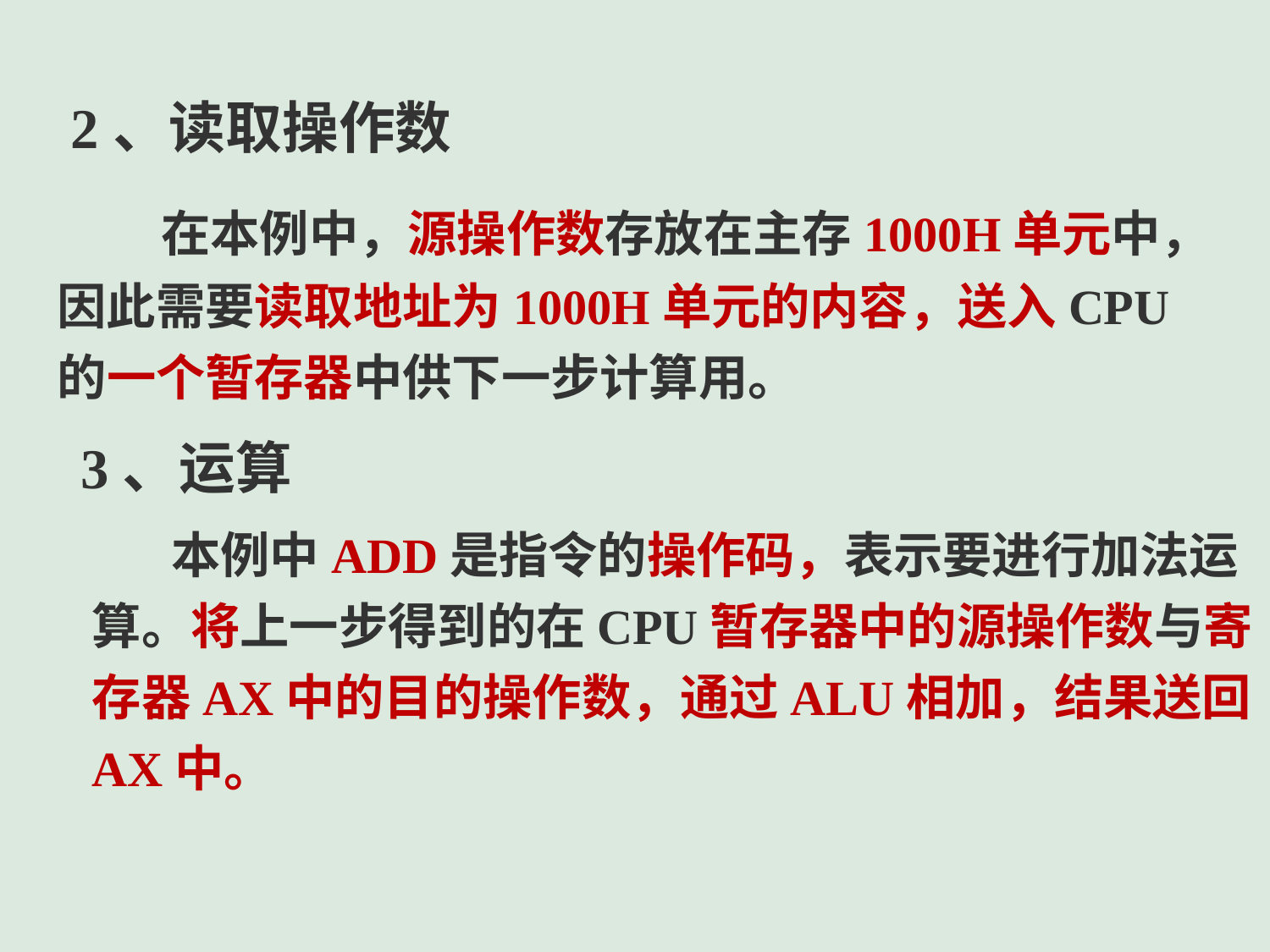

2、读取操作数
       在本例中，源操作数存放在主存1000H单元中，因此需要读取地址为1000H单元的内容，送入CPU的一个暂存器中供下一步计算用。
3、运算
      本例中ADD是指令的操作码，表示要进行加法运算。将上一步得到的在CPU暂存器中的源操作数与寄存器AX中的目的操作数，通过ALU相加，结果送回AX中。
48